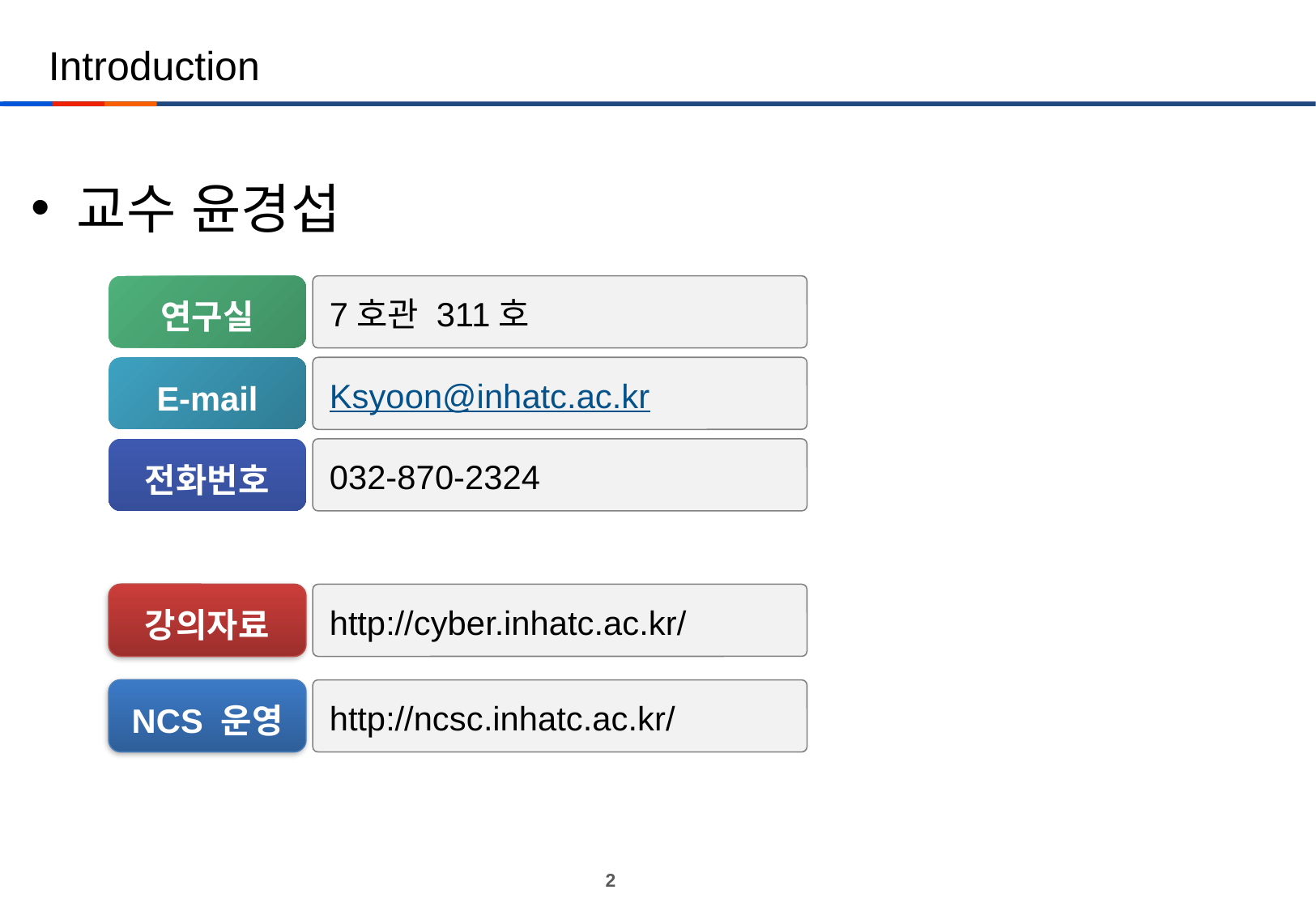

# Introduction
교수 윤경섭

연구실

7호관 311호
E-mail

Ksyoon@inhatc.ac.kr
전화번호

032-870-2324
강의자료

http://cyber.inhatc.ac.kr/
NCS 운영

http://ncsc.inhatc.ac.kr/